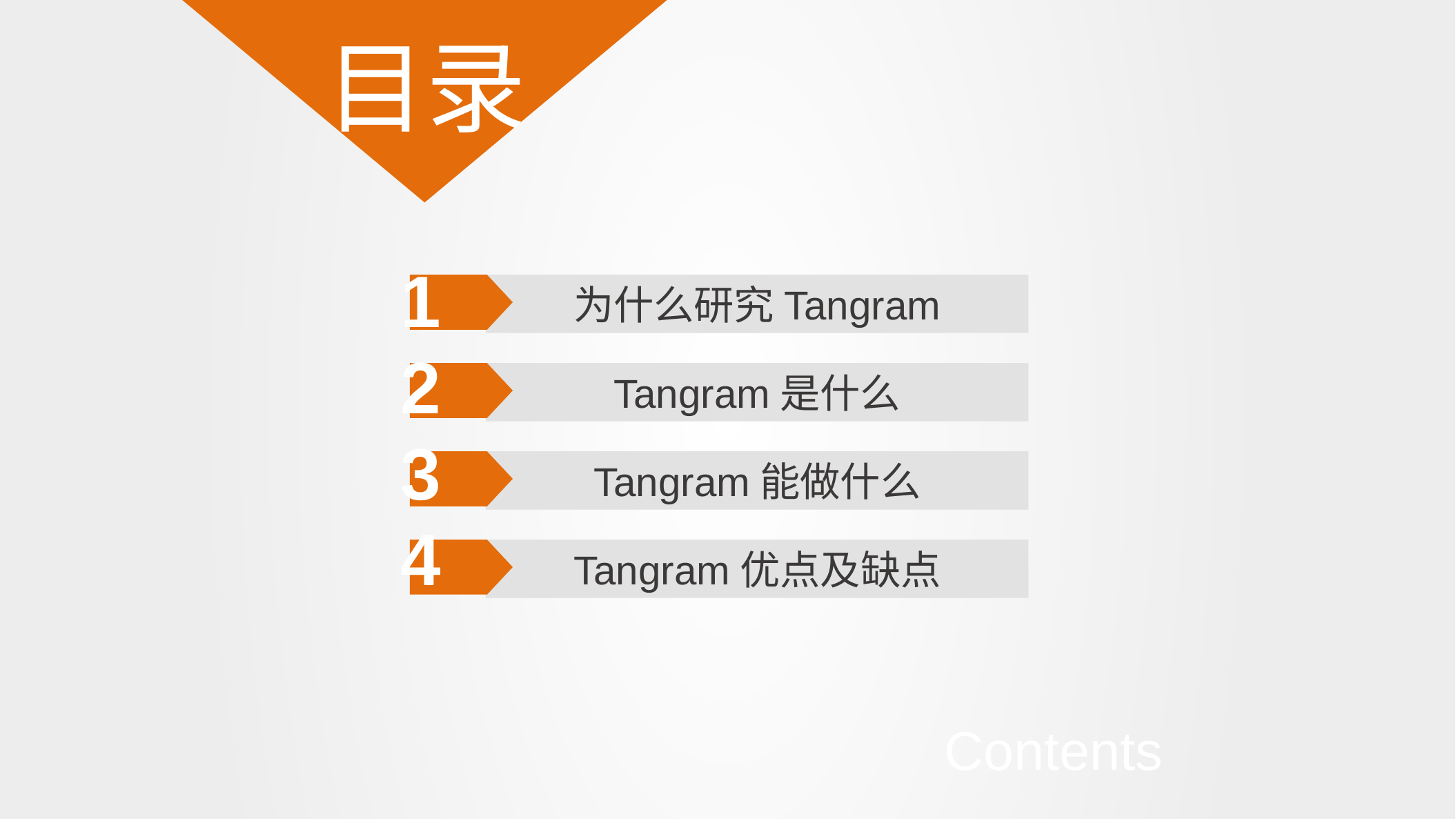

目录
1

为什么研究Tangram
2

Tangram是什么
3

Tangram能做什么
4

Tangram优点及缺点
Contents